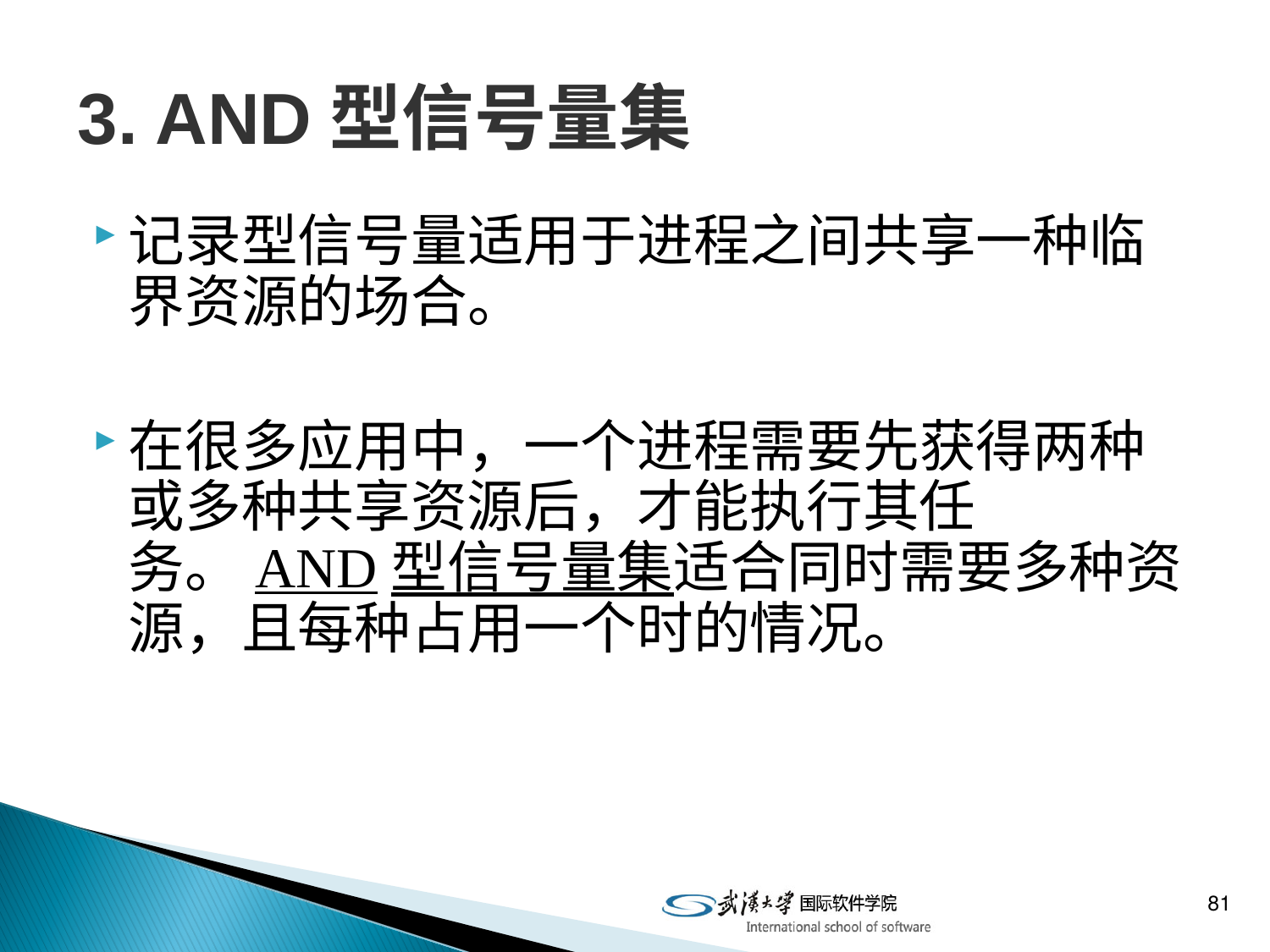

# 3. AND型信号量集
记录型信号量适用于进程之间共享一种临界资源的场合。

在很多应用中，一个进程需要先获得两种或多种共享资源后，才能执行其任务。AND型信号量集适合同时需要多种资源，且每种占用一个时的情况。